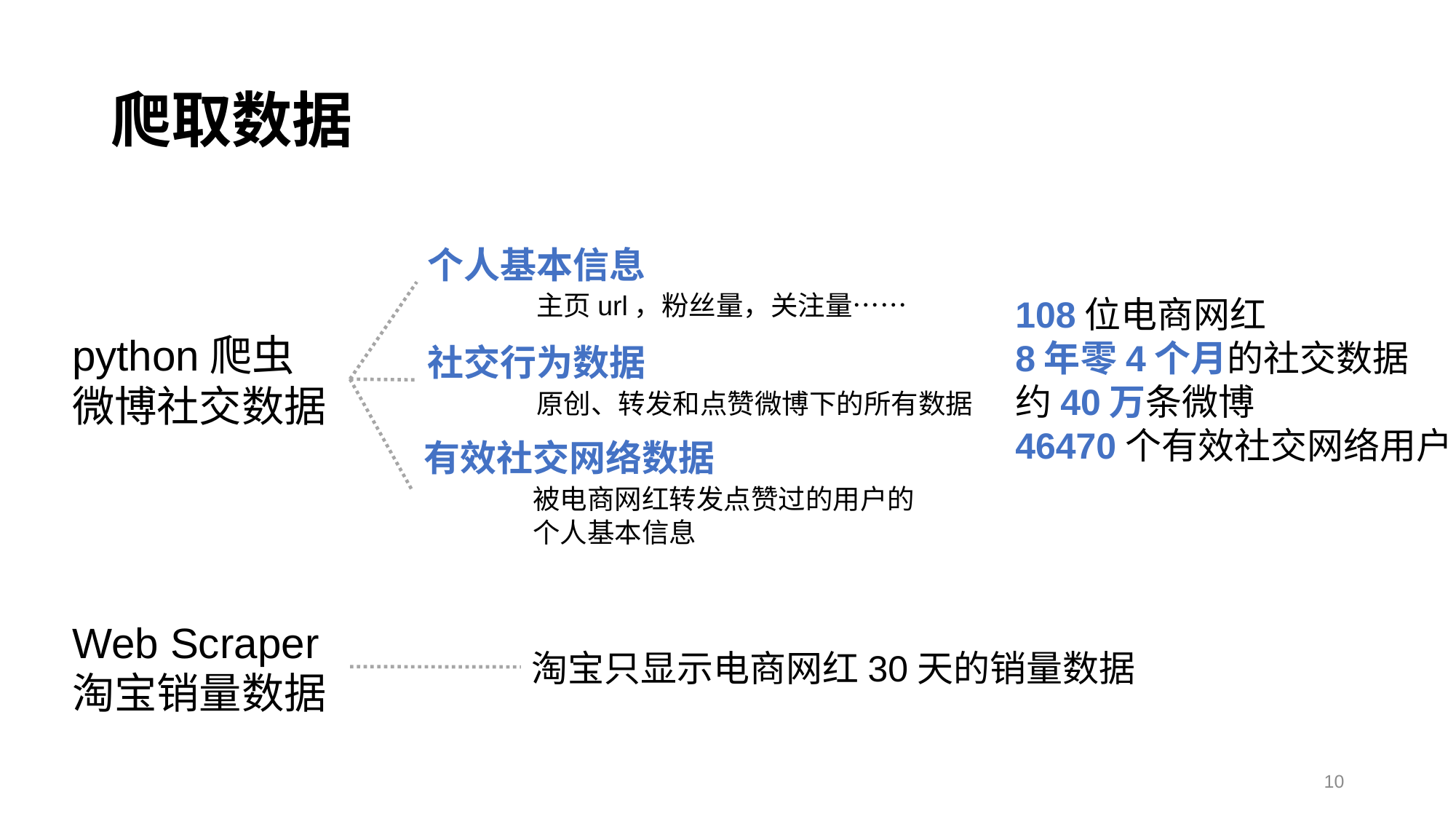

# 爬取数据
个人基本信息
	主页url，粉丝量，关注量……
108位电商网红
8年零4个月的社交数据
约40万条微博
46470个有效社交网络用户
python爬虫
微博社交数据
社交行为数据
	原创、转发和点赞微博下的所有数据
有效社交网络数据
	被电商网红转发点赞过的用户的	个人基本信息
Web Scraper
淘宝销量数据
淘宝只显示电商网红30天的销量数据
10